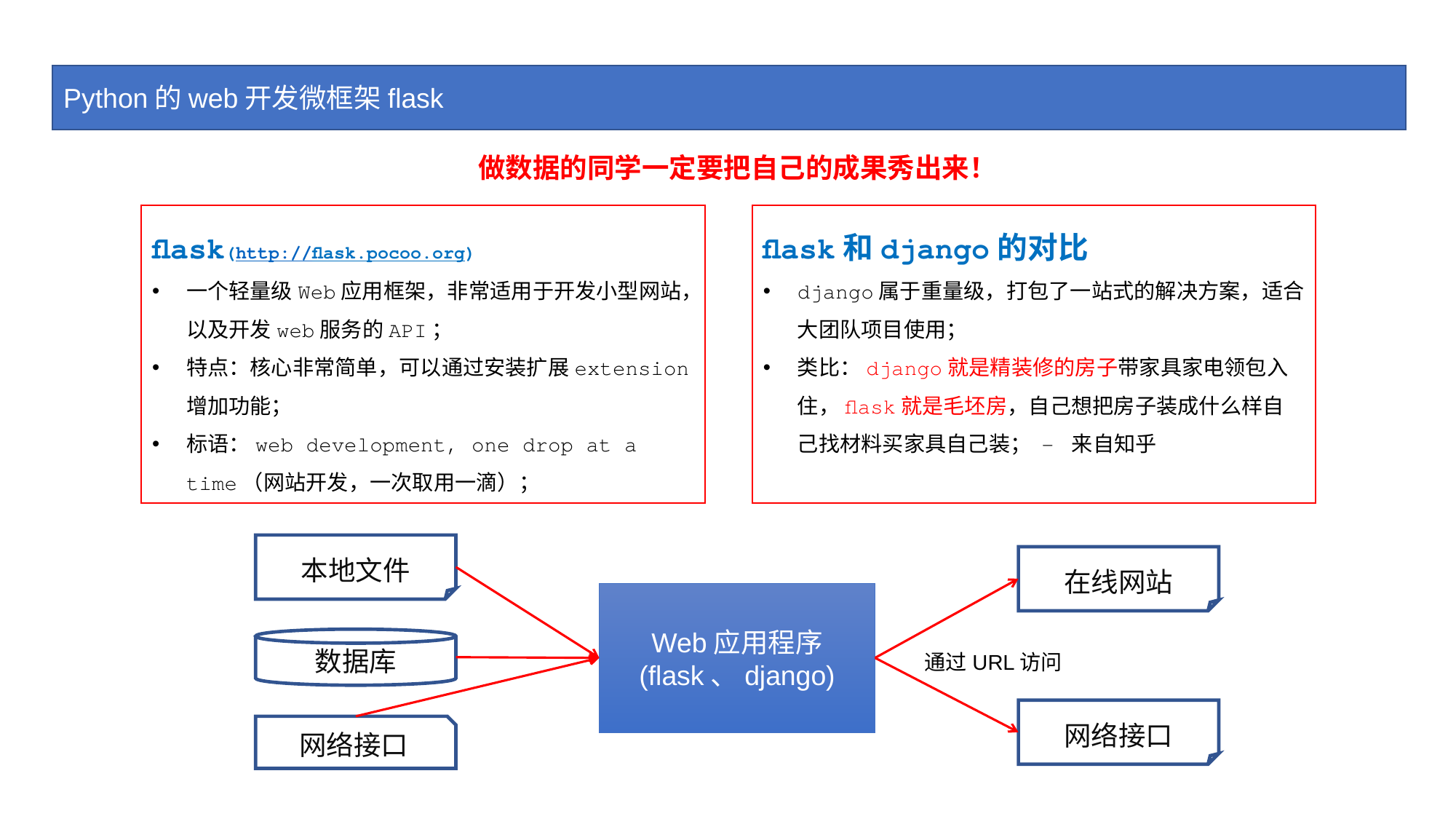

Python的web开发微框架flask
做数据的同学一定要把自己的成果秀出来！
flask和django的对比
django属于重量级，打包了一站式的解决方案，适合大团队项目使用；
类比：django就是精装修的房子带家具家电领包入住，flask就是毛坯房，自己想把房子装成什么样自己找材料买家具自己装； - 来自知乎
flask(http://flask.pocoo.org)
一个轻量级Web应用框架，非常适用于开发小型网站，以及开发web服务的API；
特点：核心非常简单，可以通过安装扩展extension增加功能；
标语：web development, one drop at a time（网站开发，一次取用一滴）；
本地文件
在线网站
Web应用程序
(flask、django)
数据库
通过URL访问
网络接口
网络接口